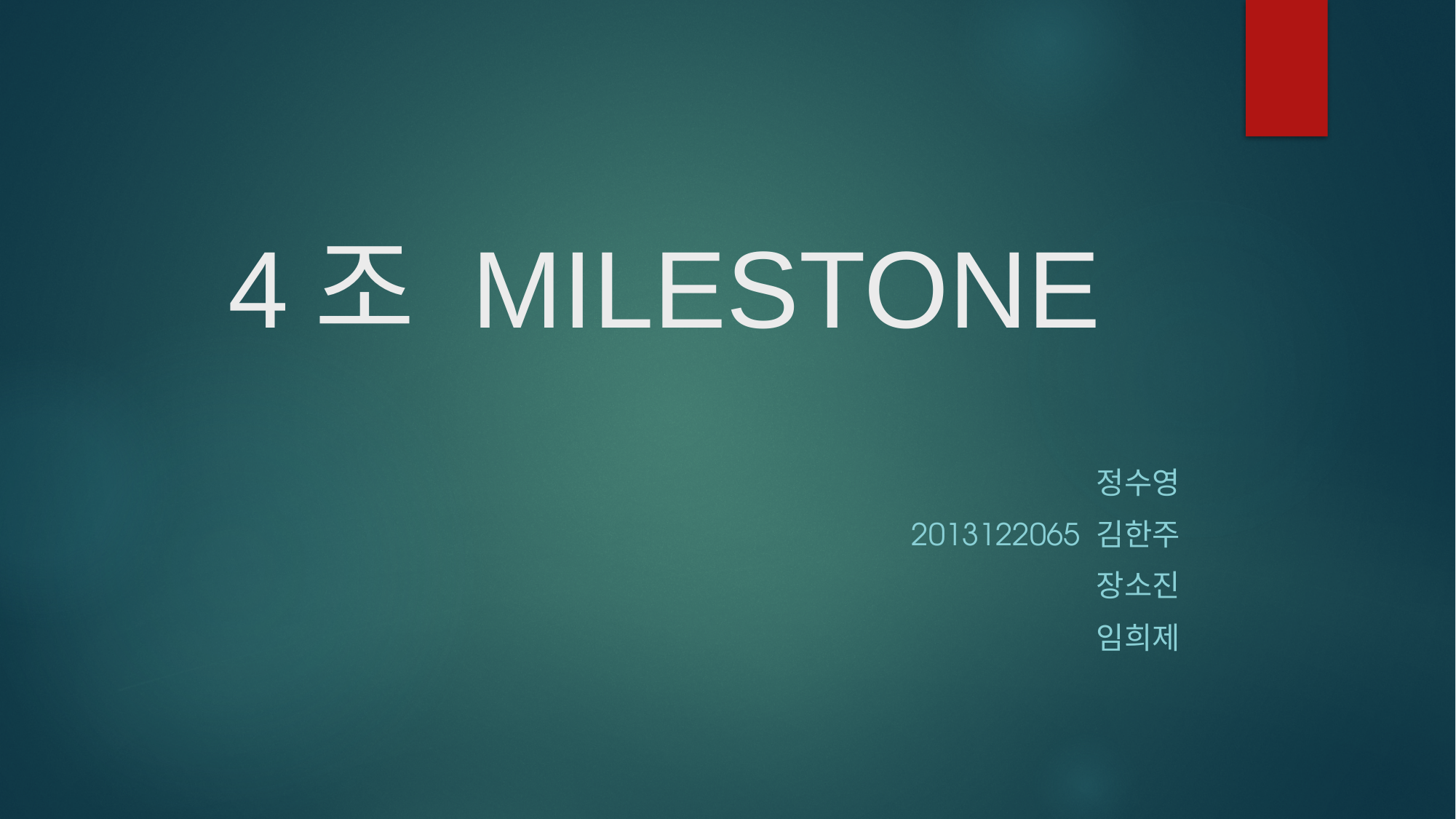

# 4조 MILESTONE
정수영
2013122065 김한주
장소진
임희제